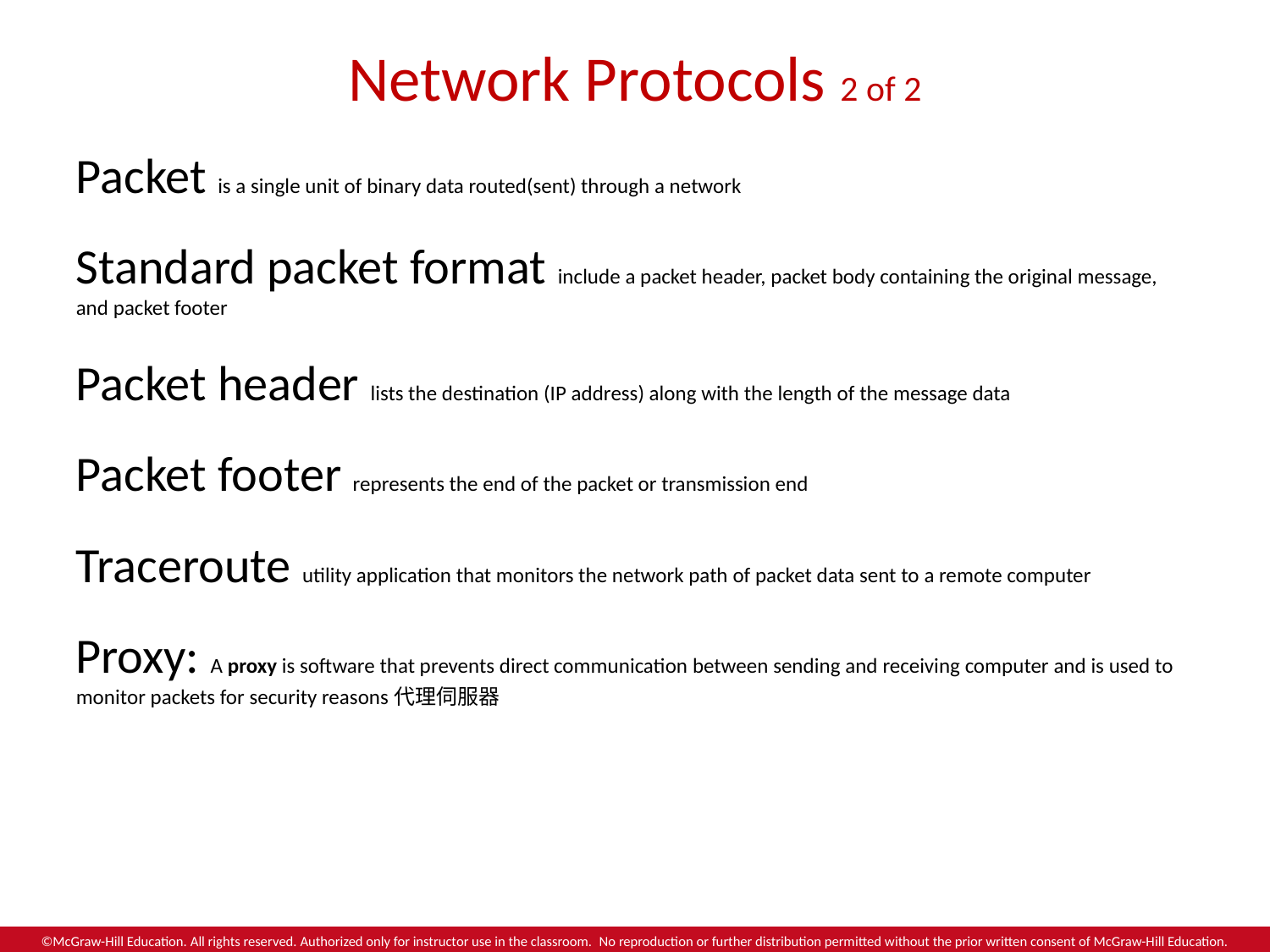

# Network Protocols 2 of 2
Packet is a single unit of binary data routed(sent) through a network
Standard packet format include a packet header, packet body containing the original message, and packet footer
Packet header lists the destination (IP address) along with the length of the message data
Packet footer represents the end of the packet or transmission end
Traceroute utility application that monitors the network path of packet data sent to a remote computer
Proxy: A proxy is software that prevents direct communication between sending and receiving computer and is used to monitor packets for security reasons代理伺服器